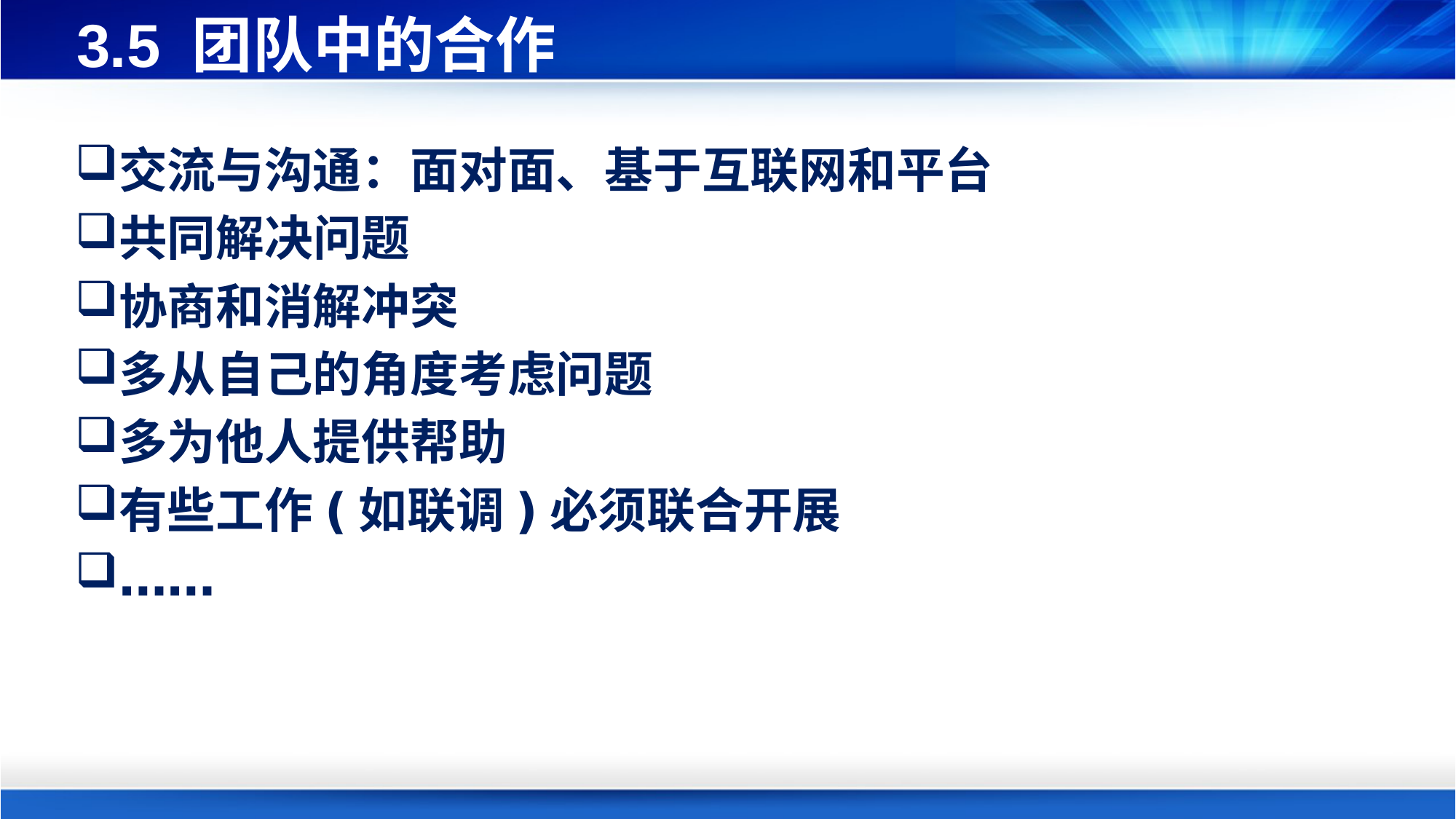

# 3.5 团队中的合作
交流与沟通：面对面、基于互联网和平台
共同解决问题
协商和消解冲突
多从自己的角度考虑问题
多为他人提供帮助
有些工作(如联调)必须联合开展
……